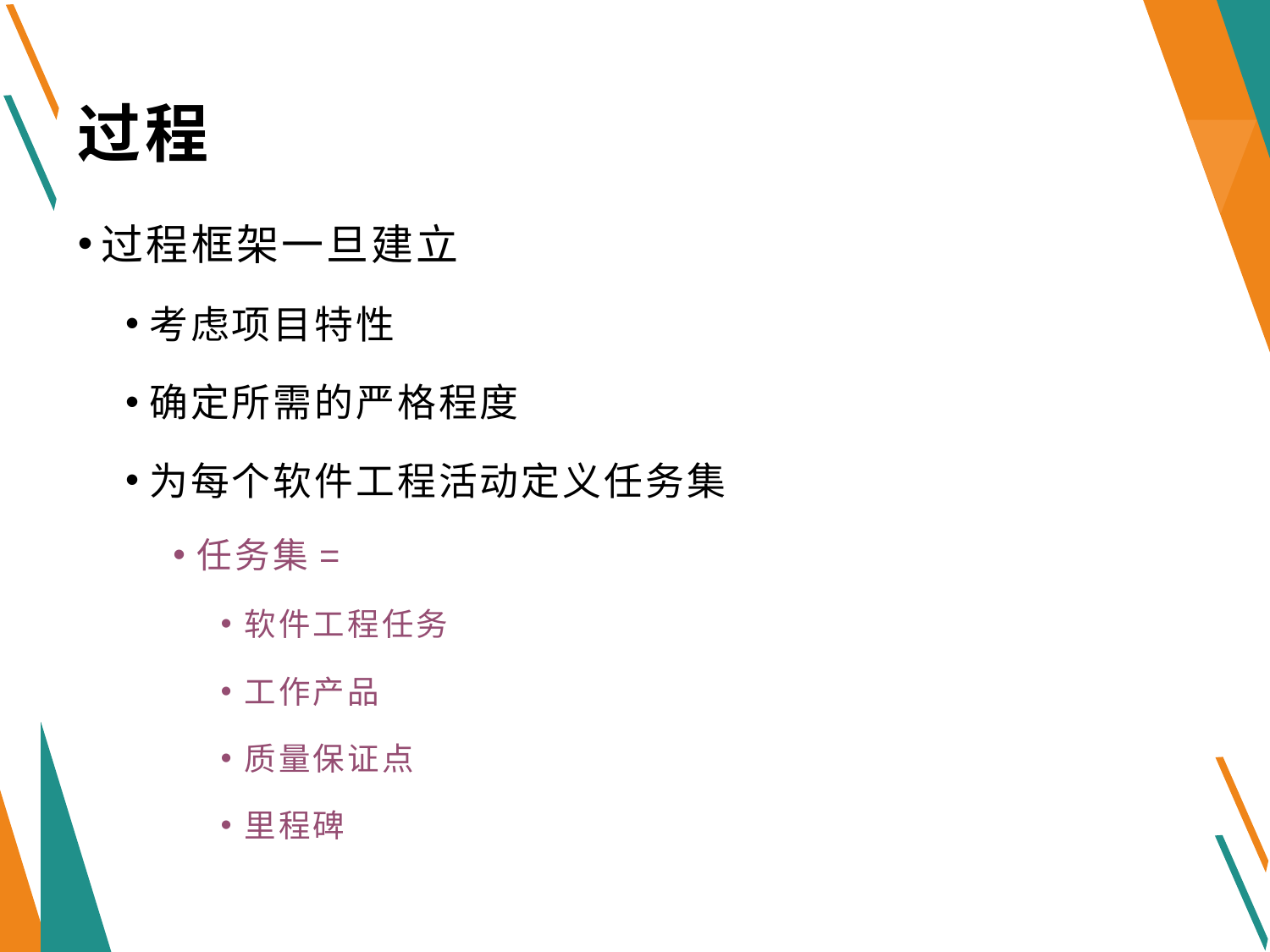

# 过程
过程框架一旦建立
考虑项目特性
确定所需的严格程度
为每个软件工程活动定义任务集
任务集=
软件工程任务
工作产品
质量保证点
里程碑
14